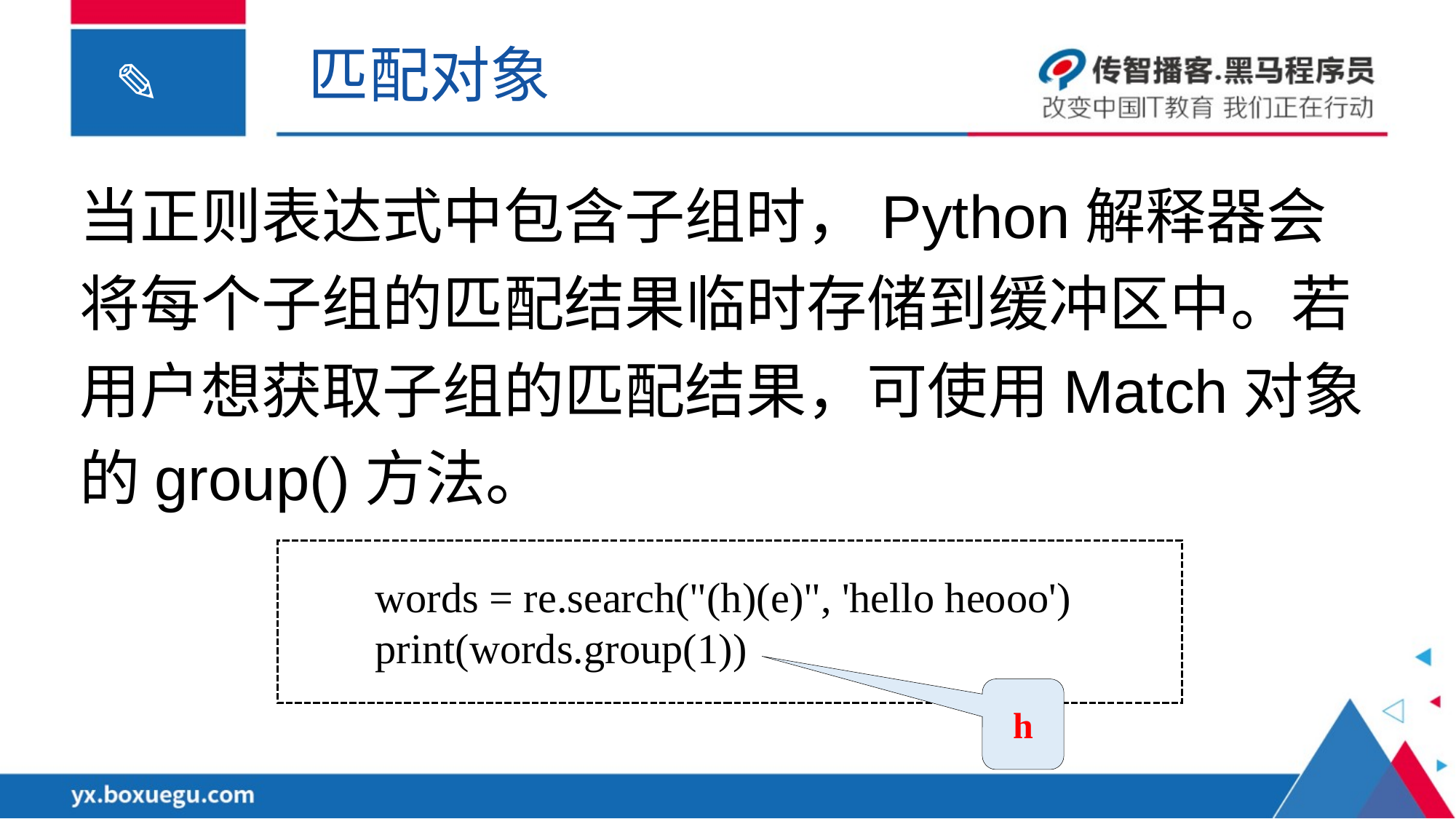

匹配对象
当正则表达式中包含子组时，Python解释器会将每个子组的匹配结果临时存储到缓冲区中。若用户想获取子组的匹配结果，可使用Match对象的group()方法。

words = re.search("(h)(e)", 'hello heooo')
print(words.group(1))
h